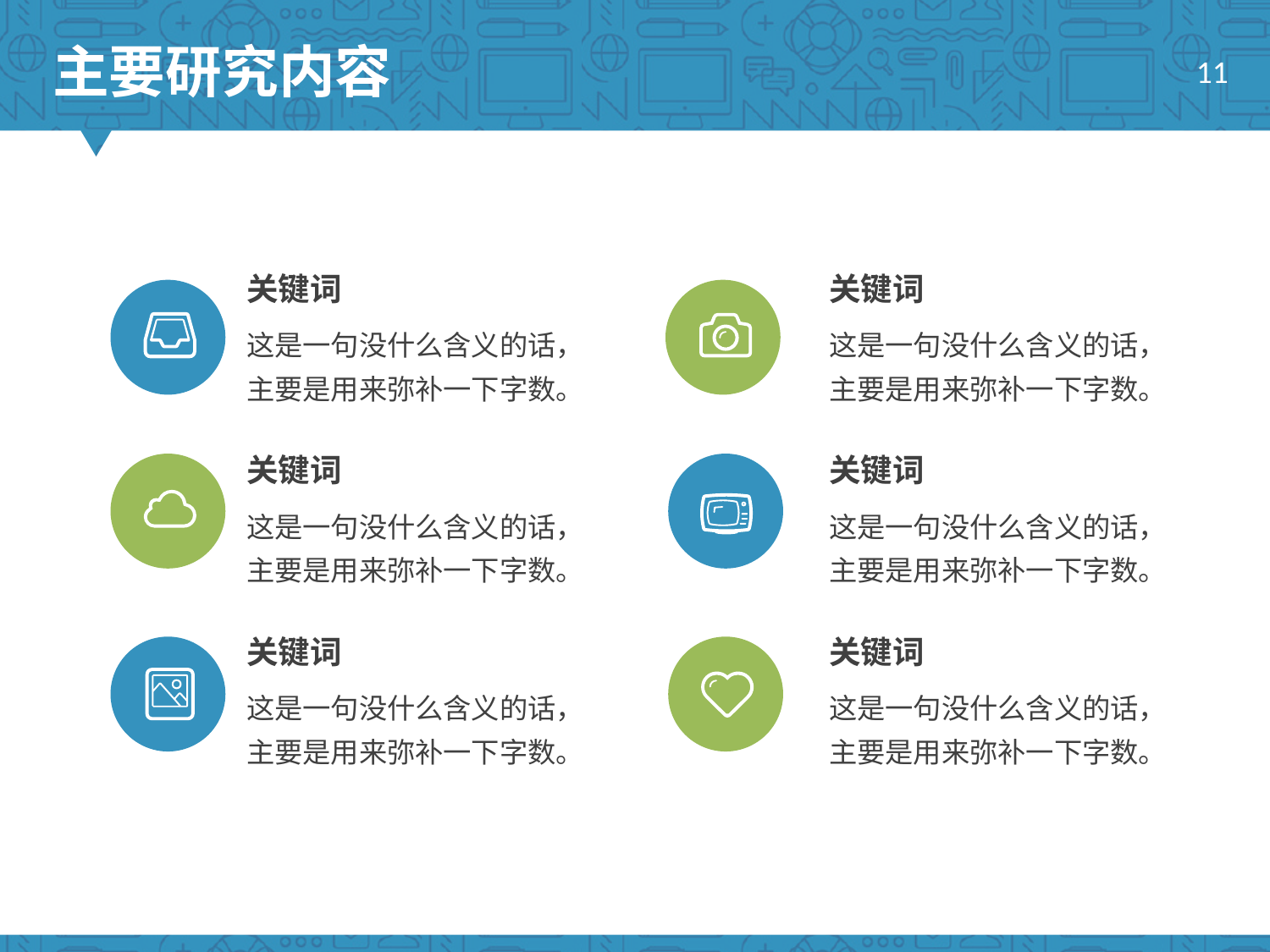

主要研究内容
11
关键词
这是一句没什么含义的话，主要是用来弥补一下字数。
关键词
这是一句没什么含义的话，主要是用来弥补一下字数。

关键词
这是一句没什么含义的话，主要是用来弥补一下字数。
关键词
这是一句没什么含义的话，主要是用来弥补一下字数。

关键词
这是一句没什么含义的话，主要是用来弥补一下字数。
关键词
这是一句没什么含义的话，主要是用来弥补一下字数。